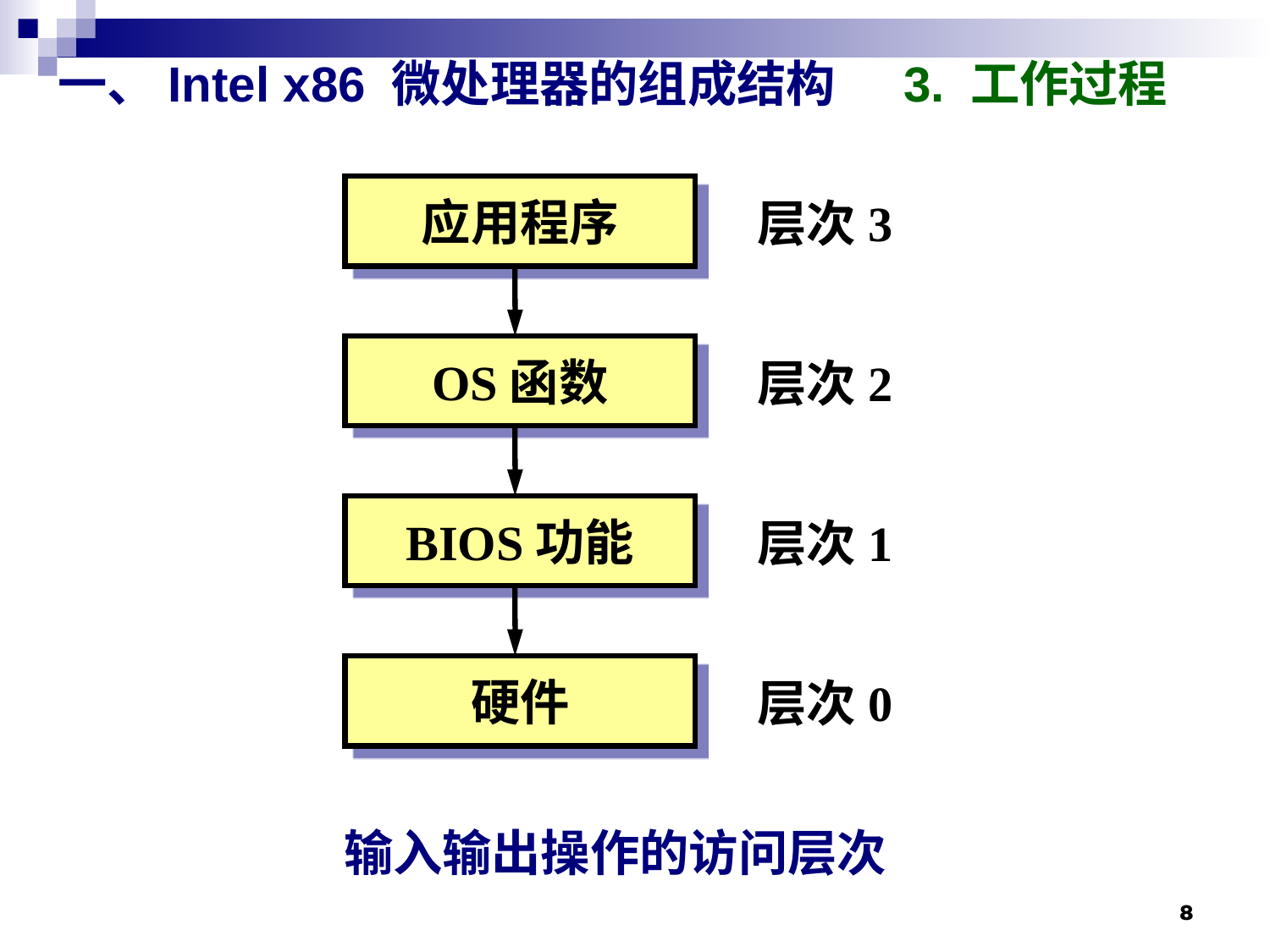

# 一、Intel x86 微处理器的组成结构     3. 工作过程
应用程序
层次3

OS函数
层次2

BIOS功能
层次1

硬件
层次0
输入输出操作的访问层次
8